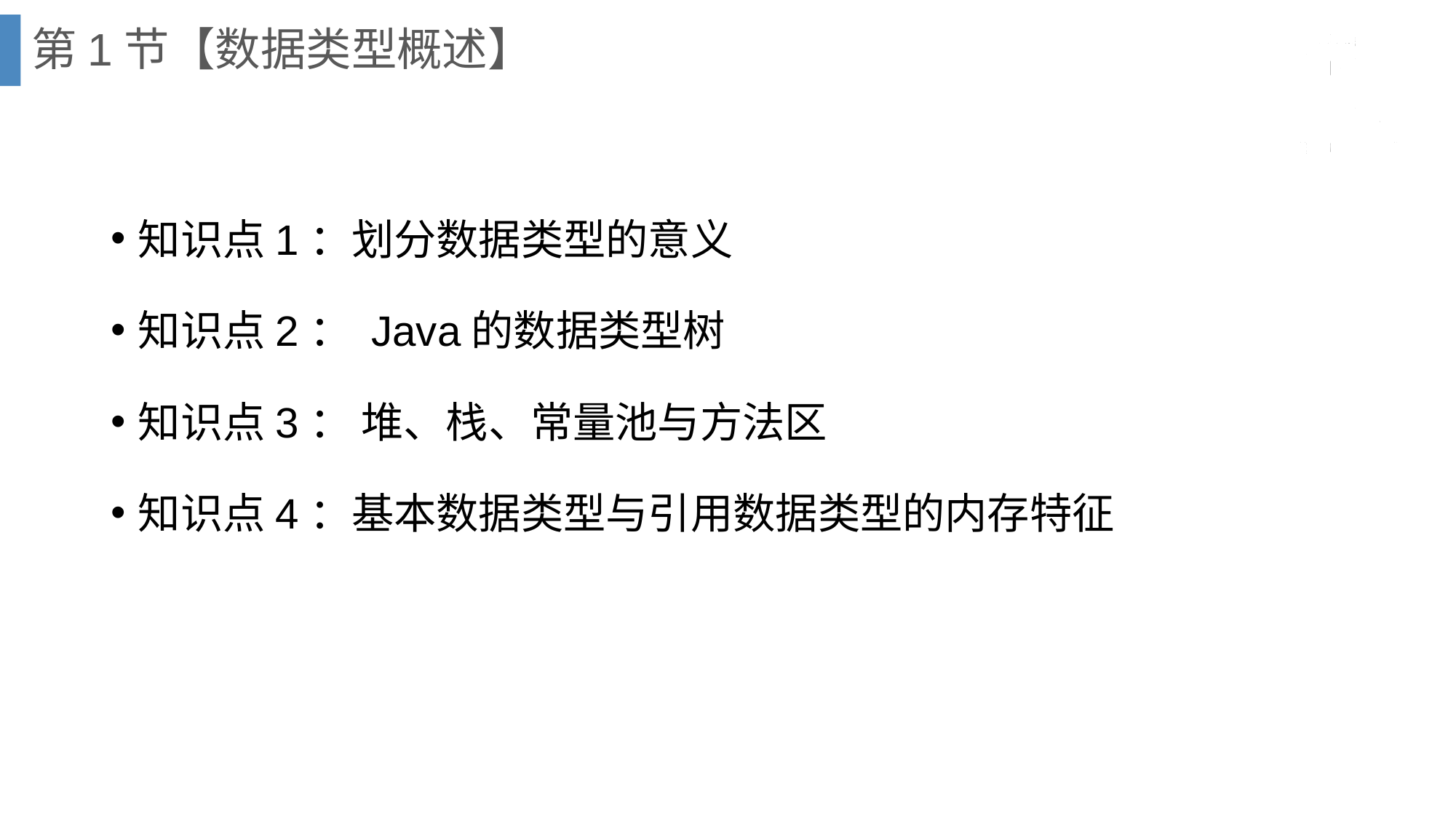

# 第1节【数据类型概述】
知识点1：划分数据类型的意义
知识点2： Java的数据类型树
知识点3： 堆、栈、常量池与方法区
知识点4：基本数据类型与引用数据类型的内存特征